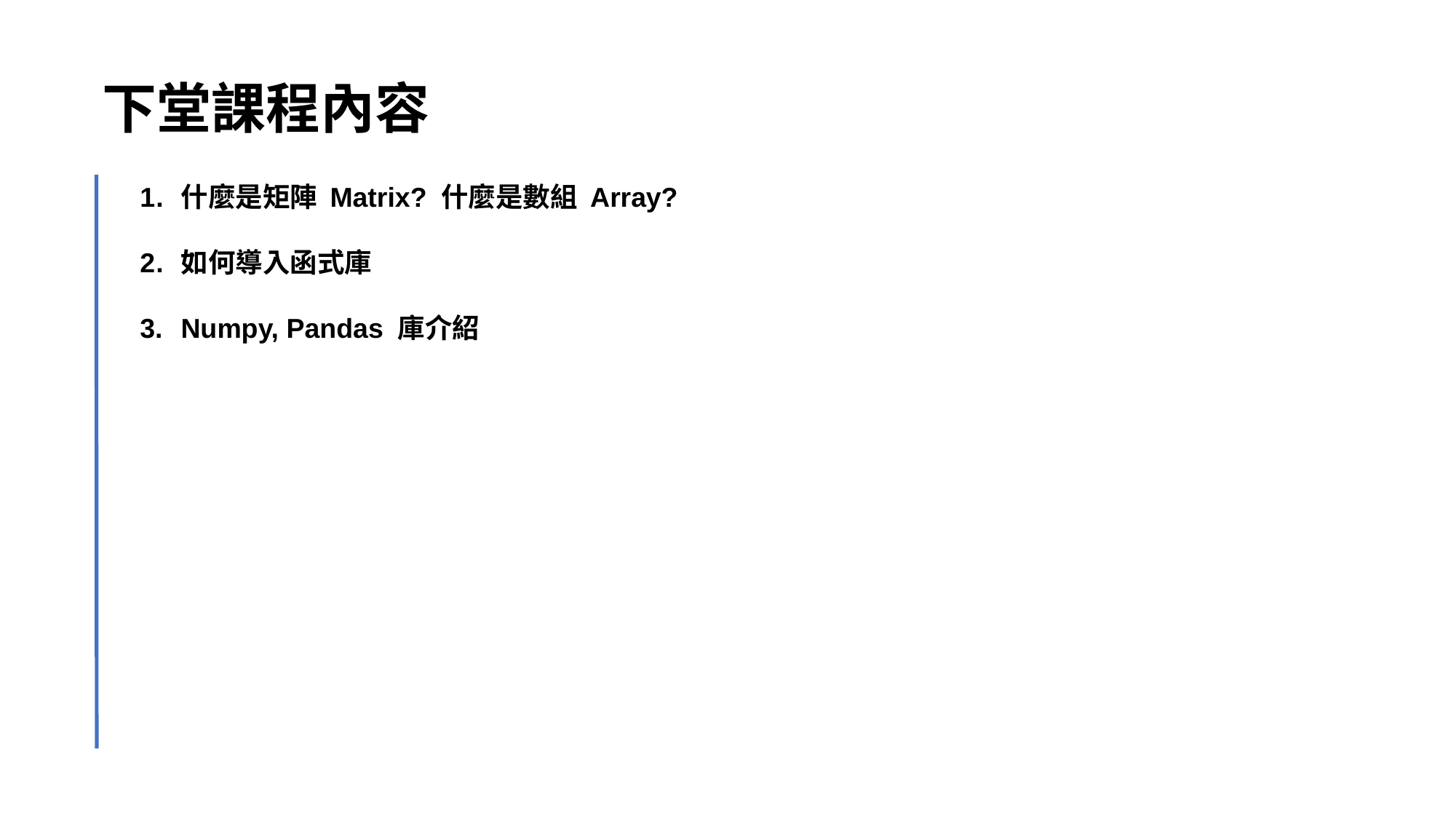

下堂課程內容

什麼是矩陣 Matrix? 什麼是數組 Array?

如何導入函式庫

Numpy, Pandas 庫介紹